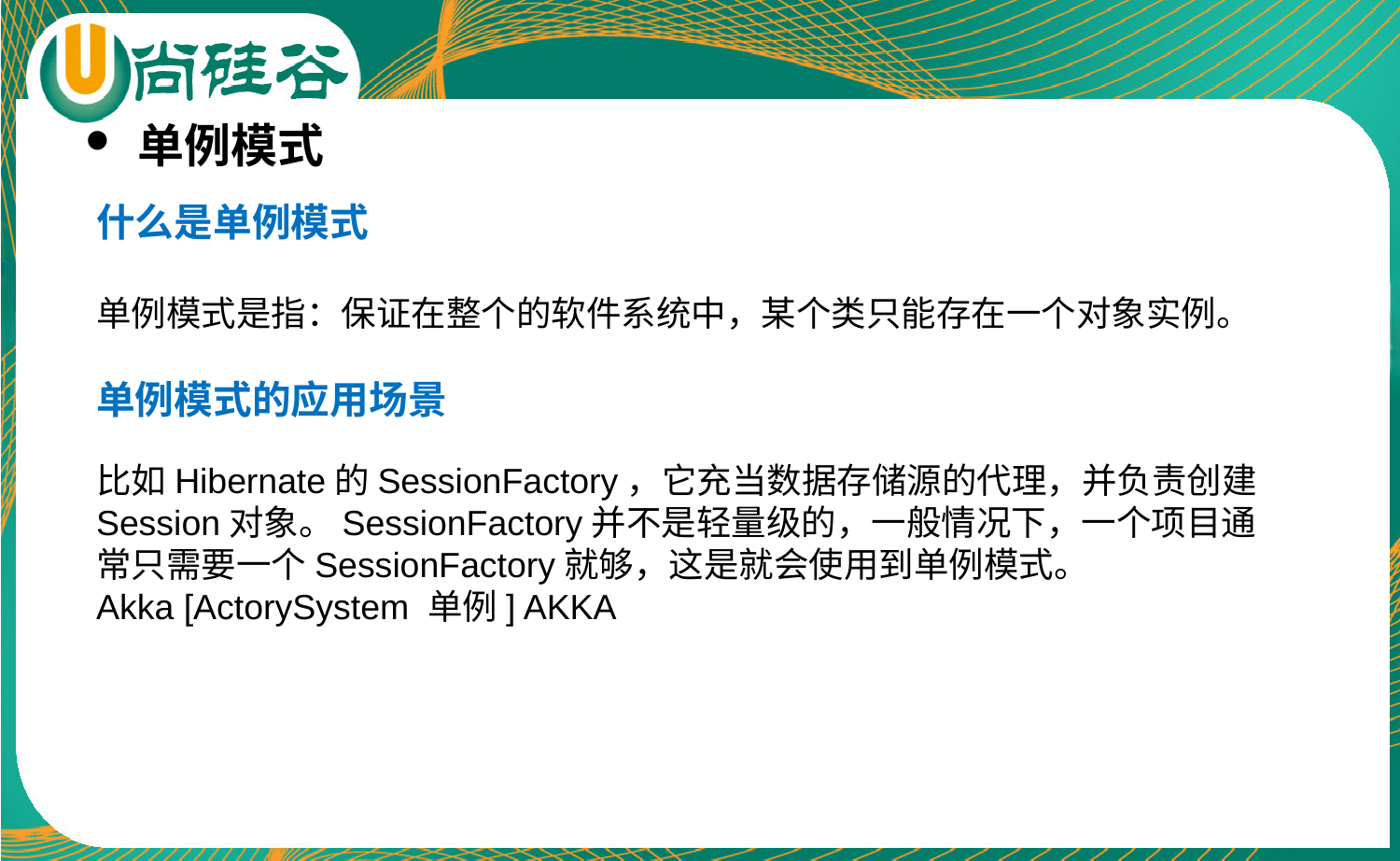

单例模式

什么是单例模式

单例模式是指：保证在整个的软件系统中，某个类只能存在一个对象实例。

单例模式的应用场景

比如Hibernate的SessionFactory，它充当数据存储源的代理，并负责创建Session对象。SessionFactory并不是轻量级的，一般情况下，一个项目通常只需要一个SessionFactory就够，这是就会使用到单例模式。
Akka [ActorySystem 单例] AKKA